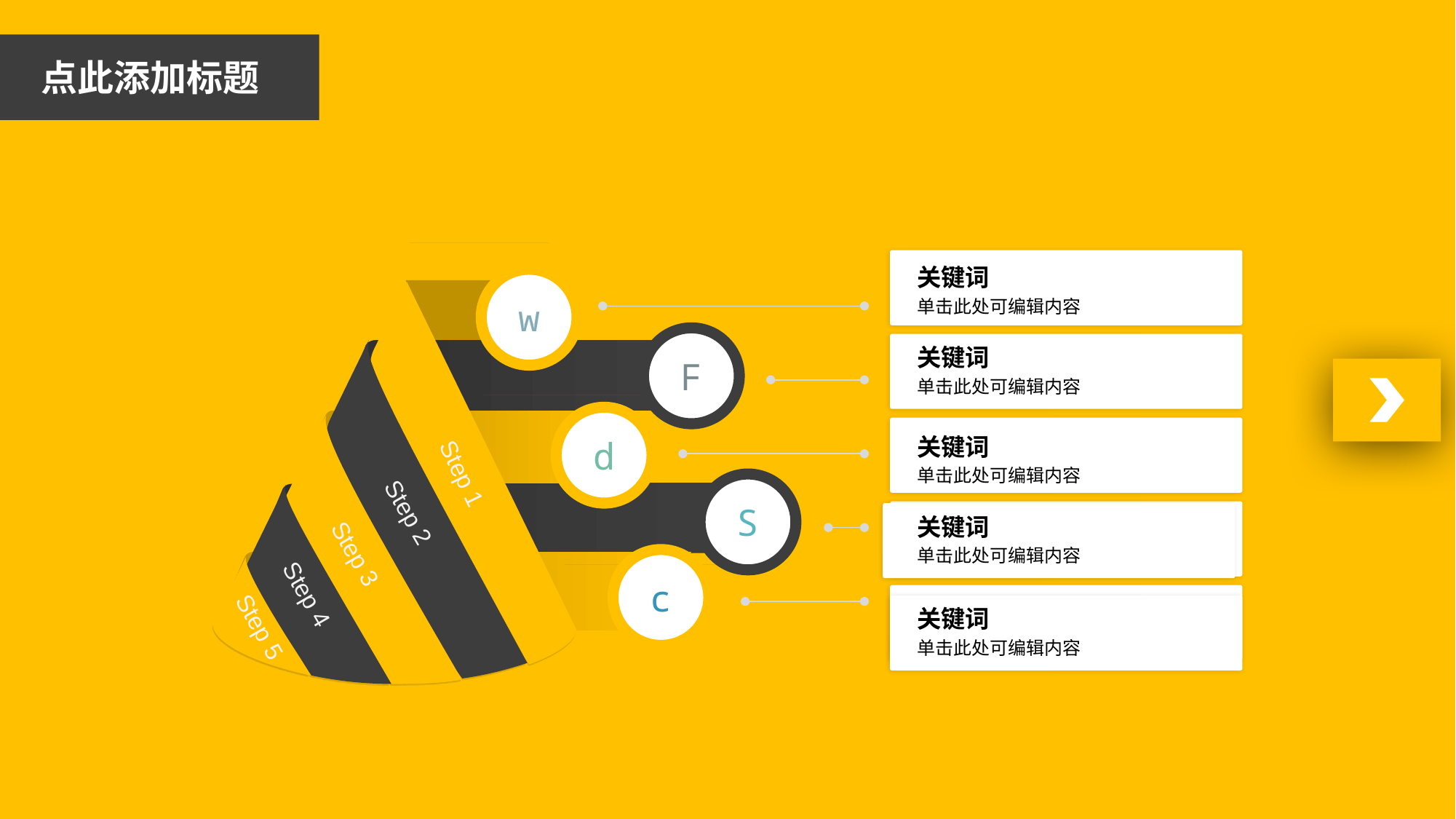

点此添加标题

关键词
w

单击此处可编辑内容
F

关键词

单击此处可编辑内容

d

关键词
Step 1
单击此处可编辑内容
S

Step 2

关键词
Step 3
单击此处可编辑内容
c

Step 4

关键词
Step 5
单击此处可编辑内容